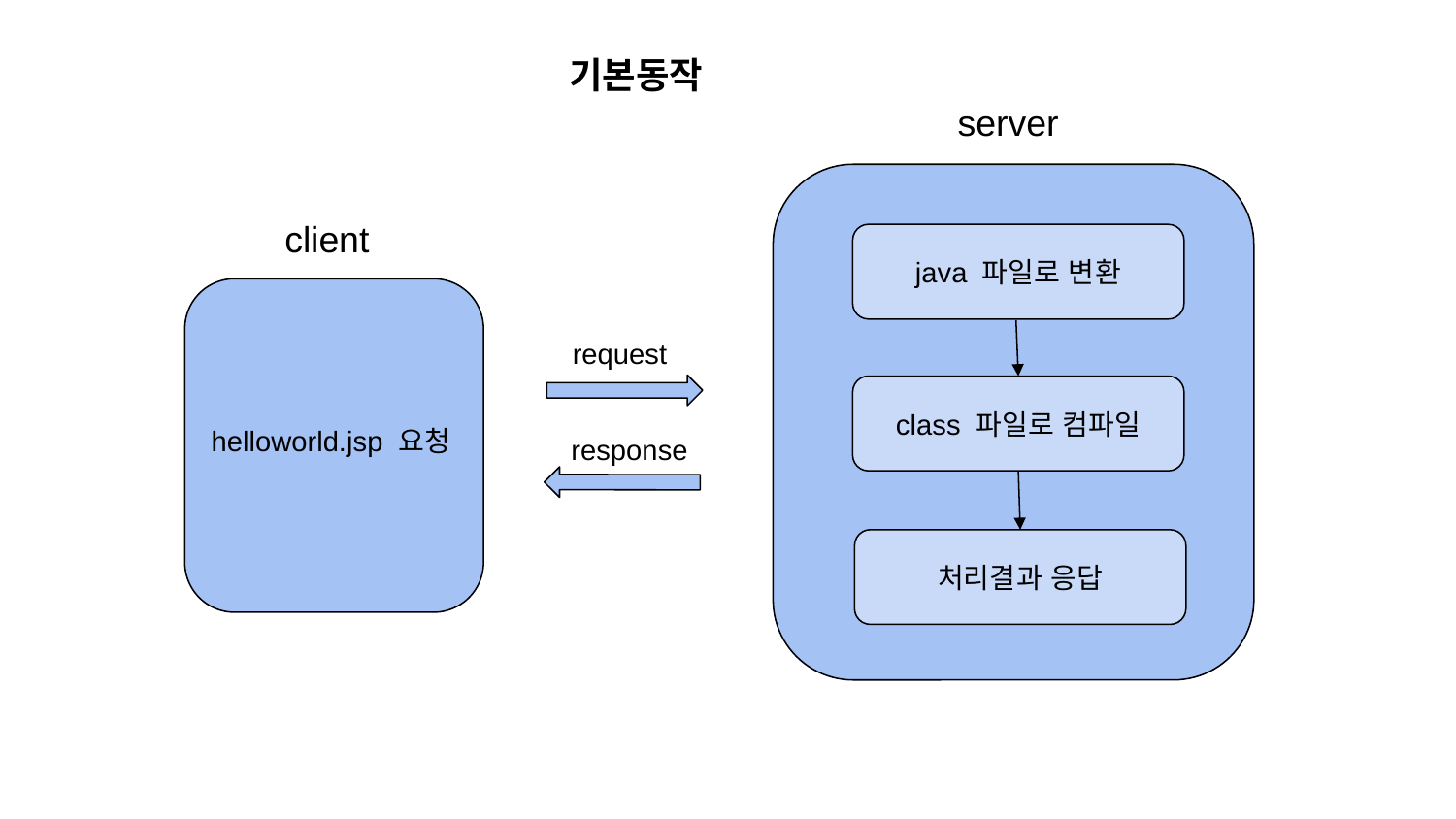

기본동작
server

client
java 파일로 변환

request

class 파일로 컴파일
helloworld.jsp 요청

response

처리결과 응답